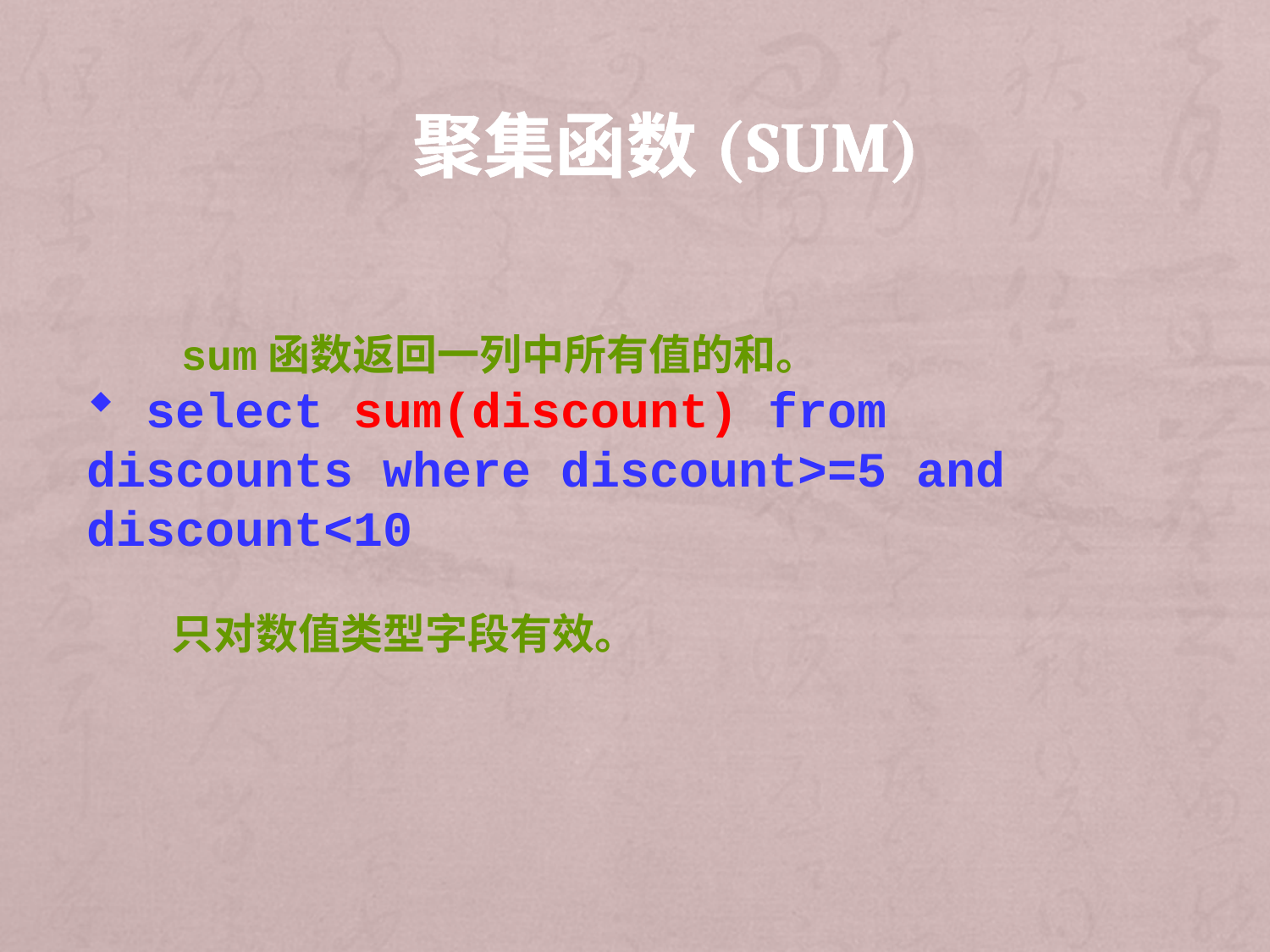

# 聚集函数(sum)
　　sum函数返回一列中所有值的和。
 select sum(discount) from discounts where discount>=5 and discount<10

　　只对数值类型字段有效。